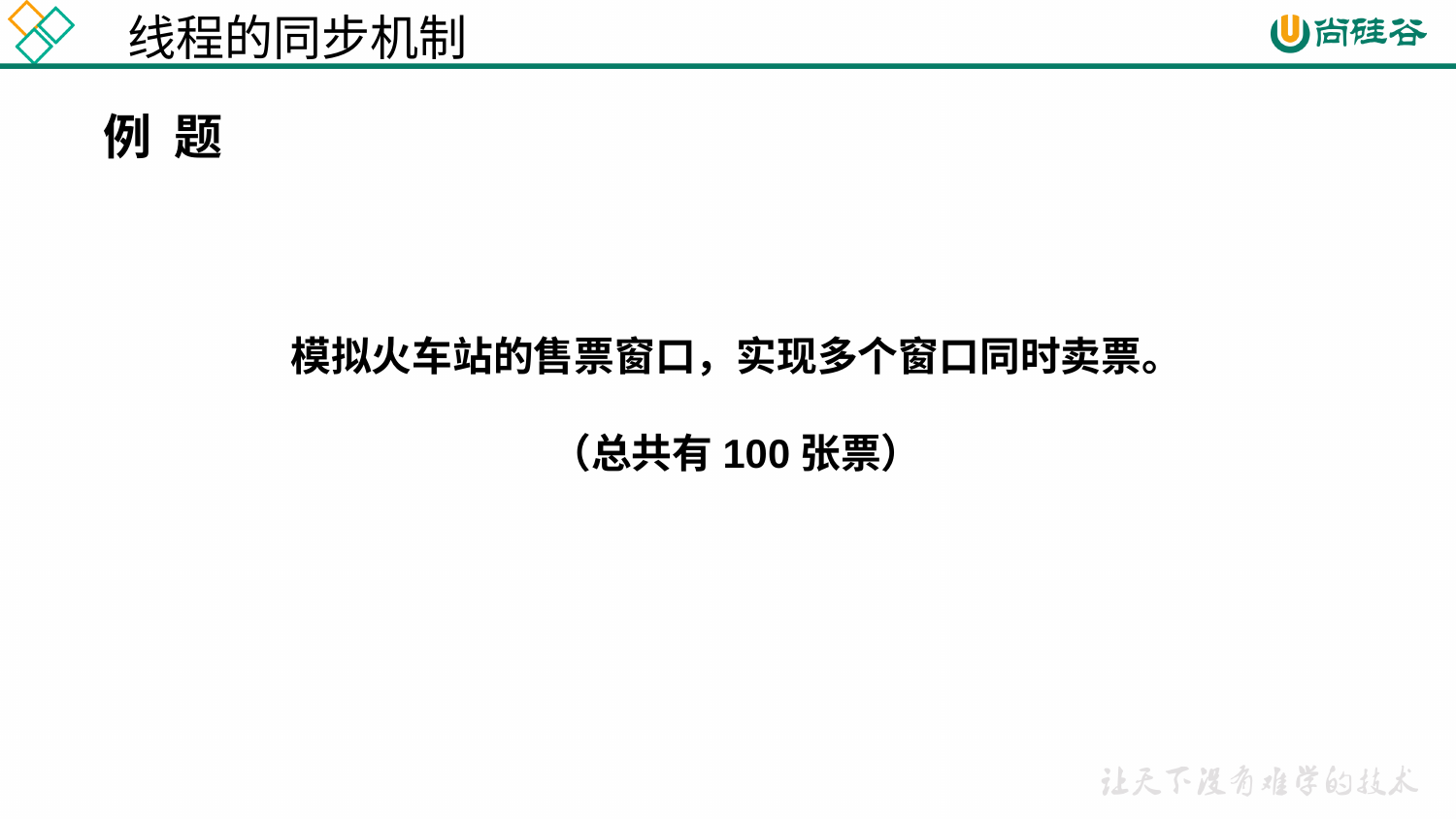

线程的同步机制
例  题
模拟火车站的售票窗口，实现多个窗口同时卖票。

（总共有100张票）